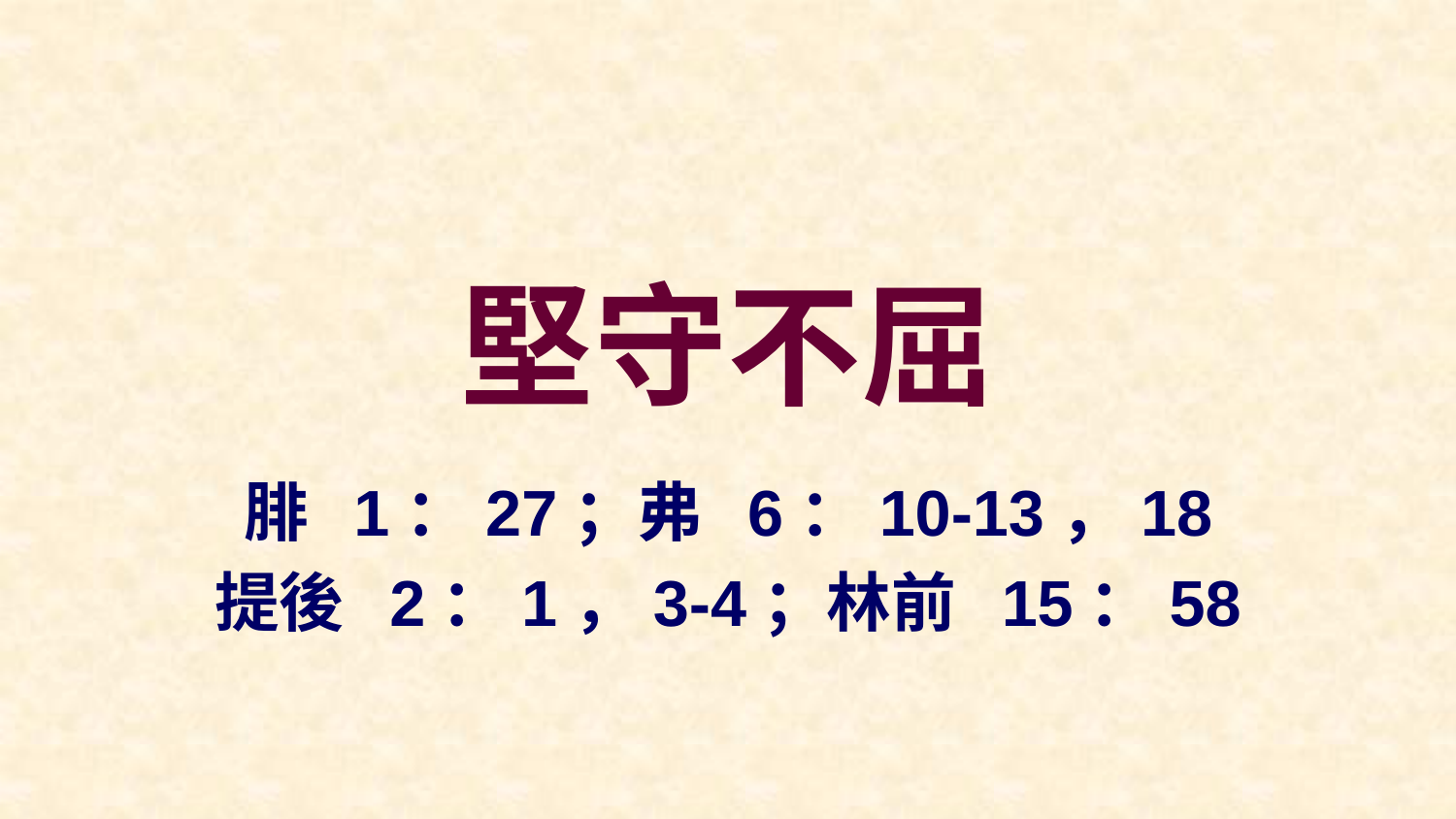

# 堅守不屈
腓  1：27；弗  6：10-13，18
提後  2：1，3-4；林前  15：58